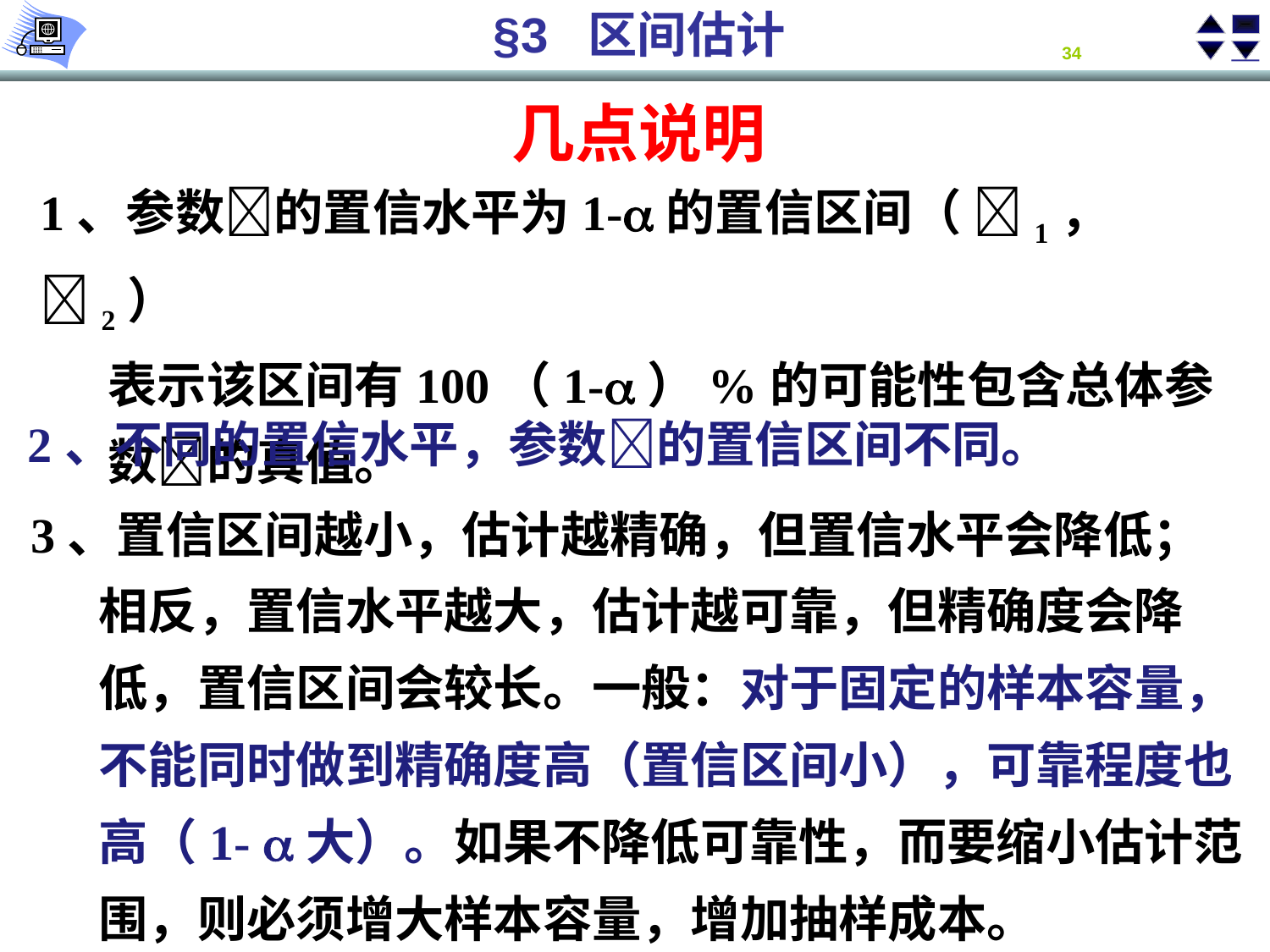

几点说明
1、参数θ的置信水平为1-α的置信区间（ θ1， θ2）
     表示该区间有100（1-α）%的可能性包含总体参
     数θ的真值。
2、不同的置信水平，参数θ的置信区间不同。
3、置信区间越小，估计越精确，但置信水平会降低；
     相反，置信水平越大，估计越可靠，但精确度会降
     低，置信区间会较长。一般：对于固定的样本容量，
     不能同时做到精确度高（置信区间小），可靠程度也
     高（1- α大）。如果不降低可靠性，而要缩小估计范
     围，则必须增大样本容量，增加抽样成本。